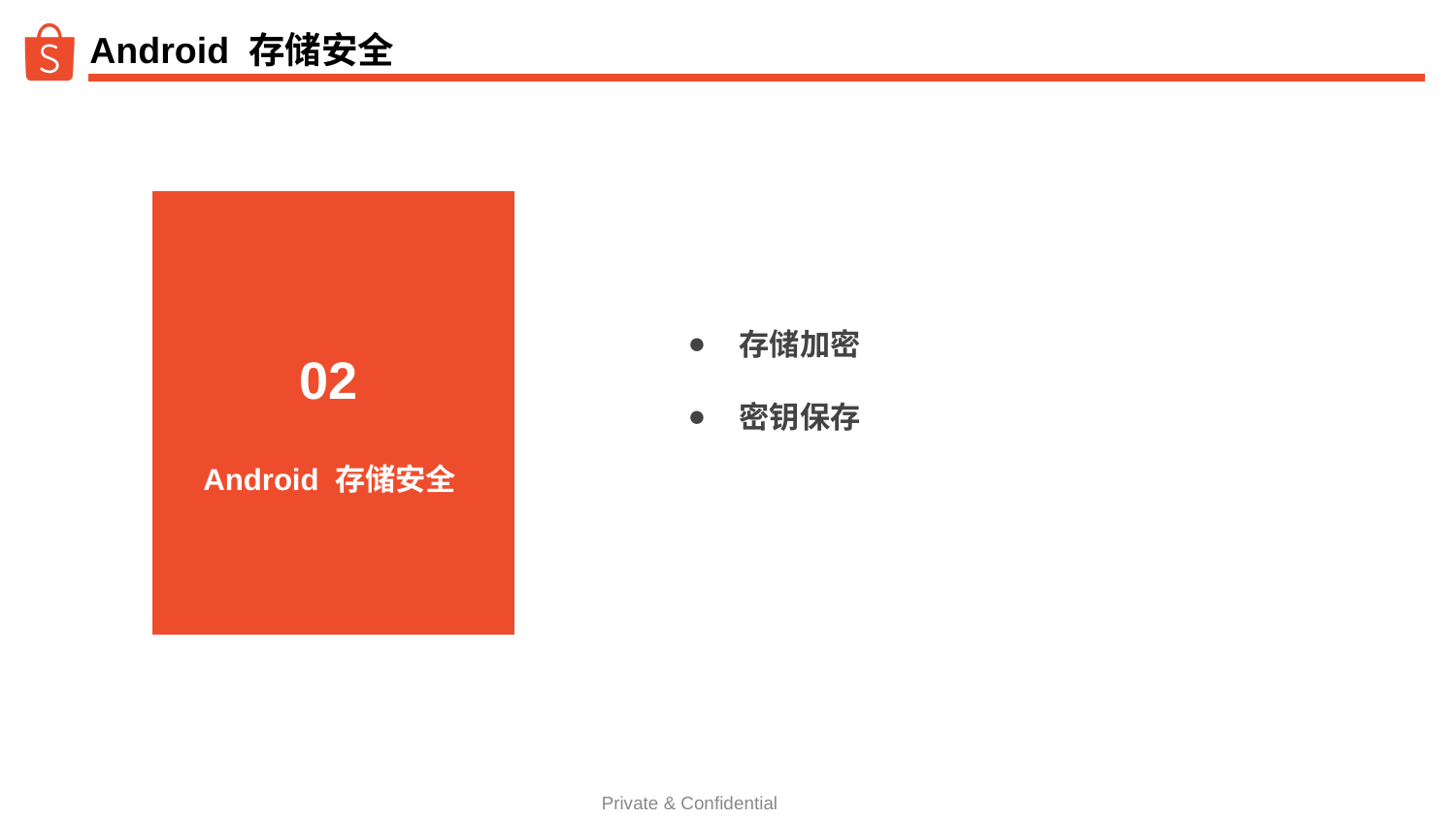

Android 存储安全

存储加密
密钥保存
 02

简介
Android 存储安全
Private & Confidential